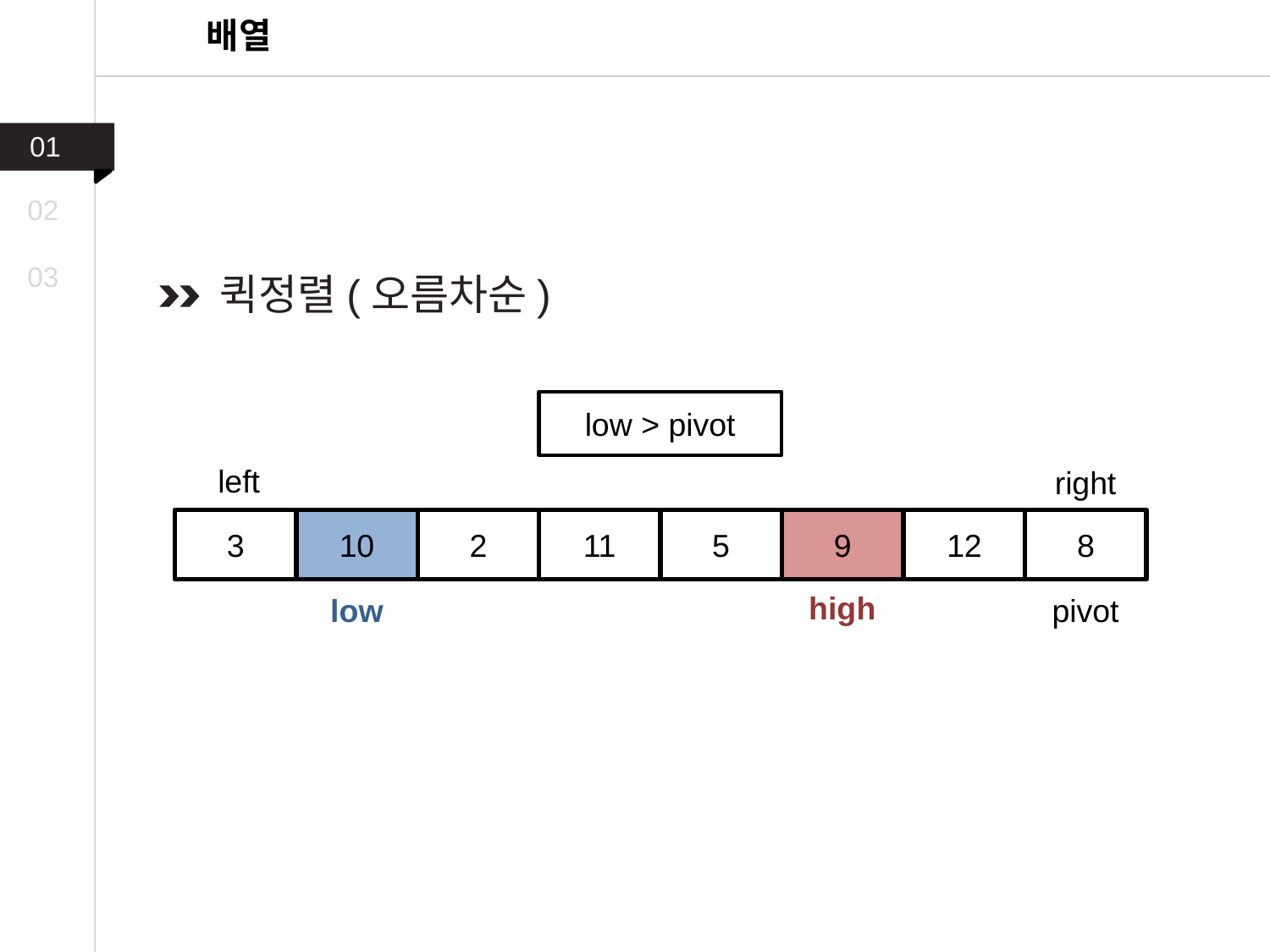

배열
01

02
03
 퀵정렬(오름차순)

low > pivot
left
right
3
10
2
11
5
9
12
8
high
low
pivot